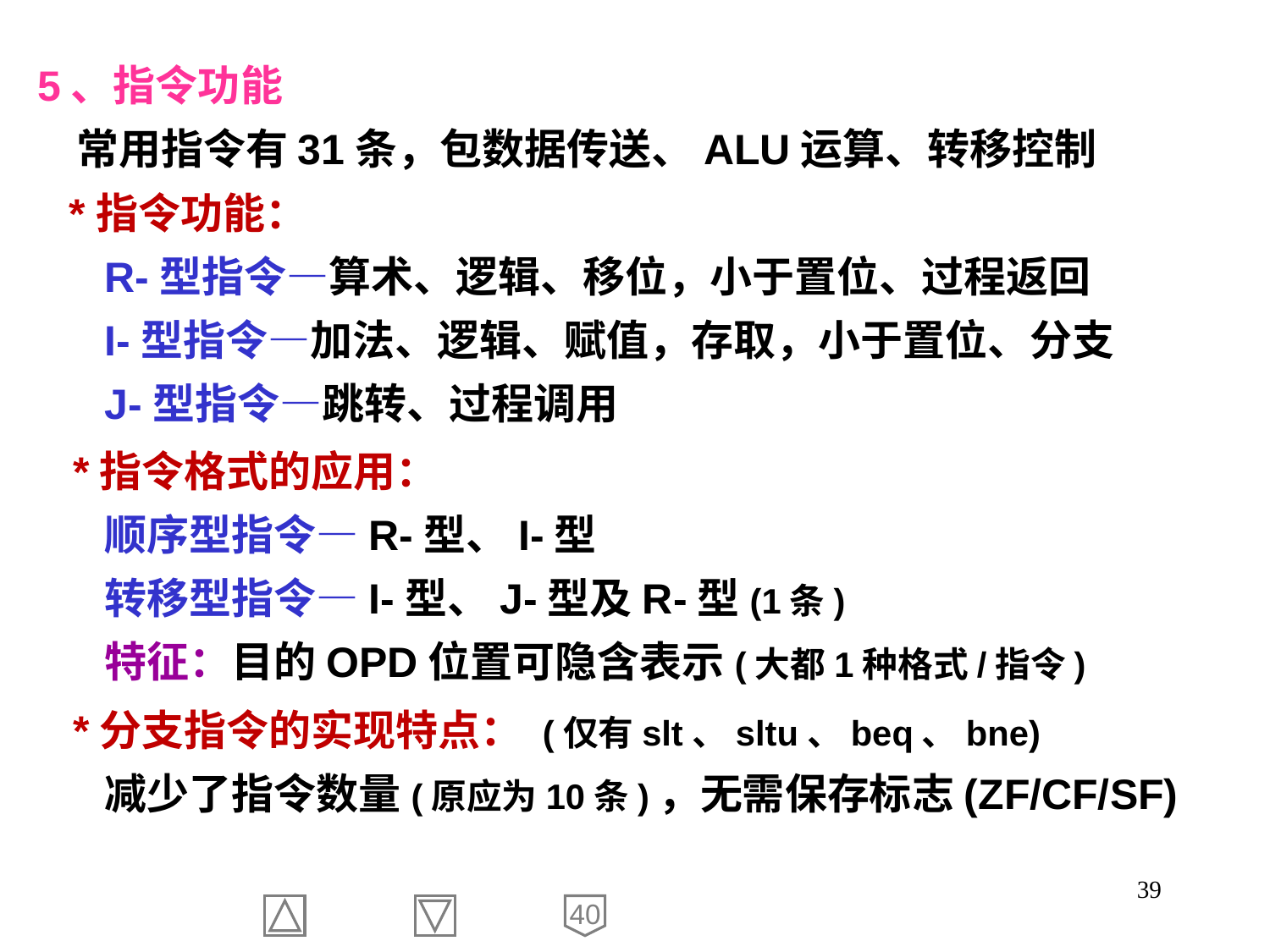

5、指令功能
   常用指令有31条，包数据传送、ALU运算、转移控制
   *指令功能：
      R-型指令—算术、逻辑、移位，小于置位、过程返回
      I-型指令—加法、逻辑、赋值，存取，小于置位、分支
      J-型指令—跳转、过程调用
   *指令格式的应用：
      顺序型指令—R-型、I-型
      转移型指令—I-型、J-型及R-型(1条)
      特征：目的OPD位置可隐含表示(大都1种格式/指令)
   *分支指令的实现特点： (仅有slt、sltu、beq、bne)
      减少了指令数量(原应为10条)，无需保存标志(ZF/CF/SF)
39
40